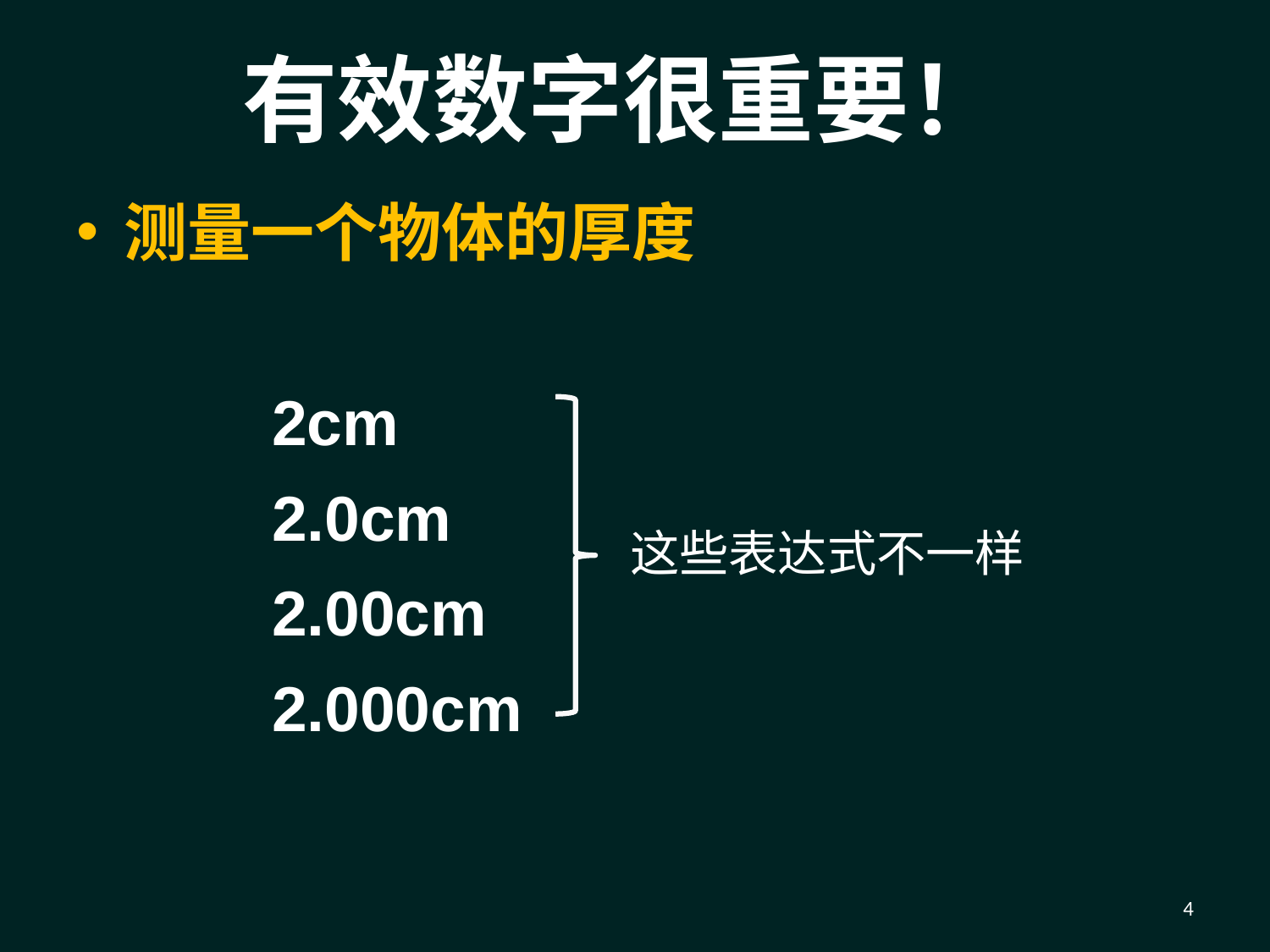

有效数字很重要！
测量一个物体的厚度
2cm
2.0cm
2.00cm
2.000cm

这些表达式不一样
4